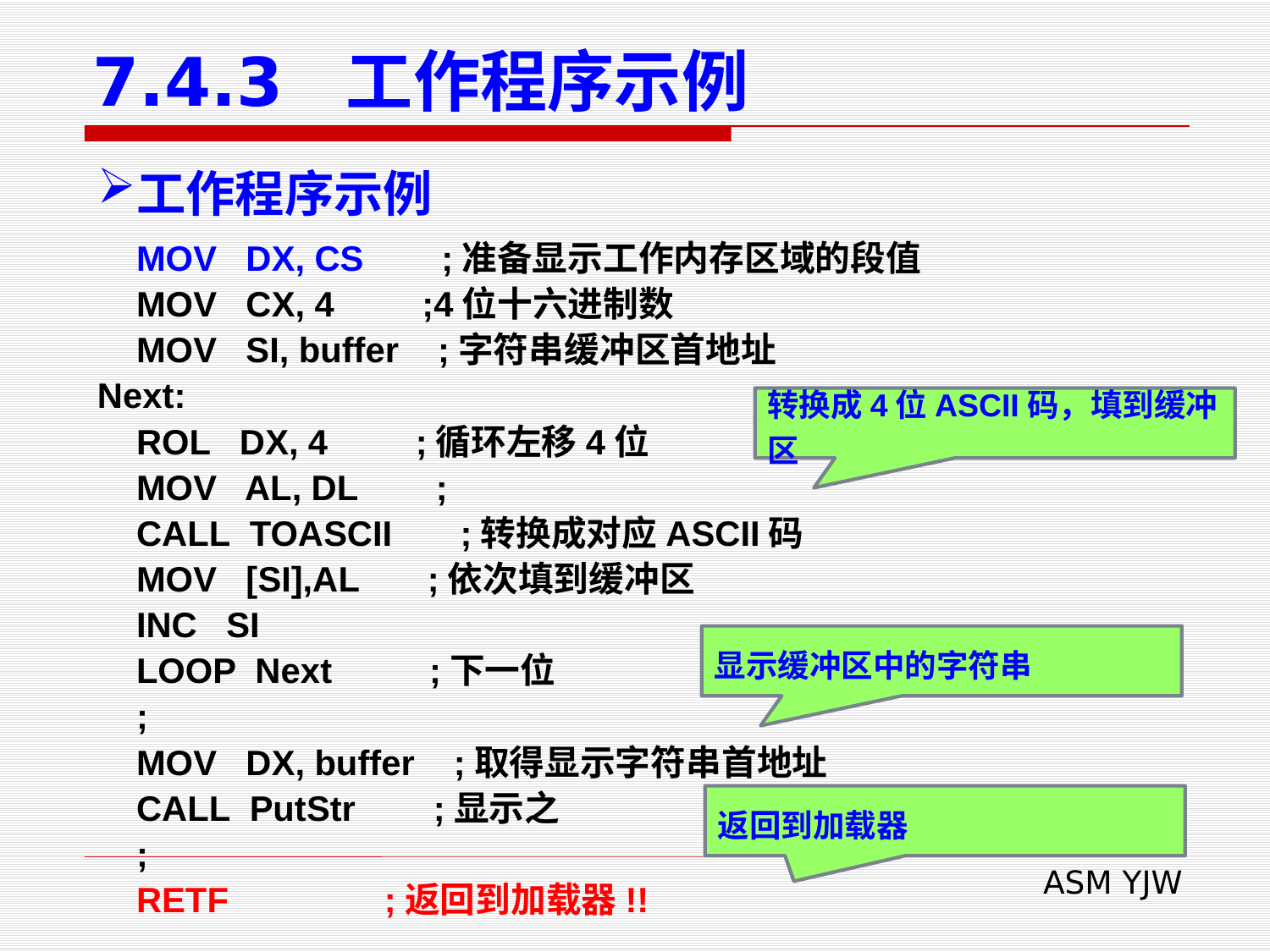

# 7.4.3  工作程序示例
工作程序示例
    MOV   DX, CS        ;准备显示工作内存区域的段值
    MOV   CX, 4         ;4位十六进制数
    MOV   SI, buffer    ;字符串缓冲区首地址
Next:
    ROL   DX, 4         ;循环左移4位
    MOV   AL, DL        ;
    CALL  TOASCII       ;转换成对应ASCII码
    MOV   [SI],AL       ;依次填到缓冲区
    INC   SI
    LOOP  Next          ;下一位
    ;
    MOV   DX, buffer    ;取得显示字符串首地址
    CALL  PutStr        ;显示之
    ;
    RETF                ;返回到加载器!!
转换成4位ASCII码，填到缓冲区
显示缓冲区中的字符串
返回到加载器